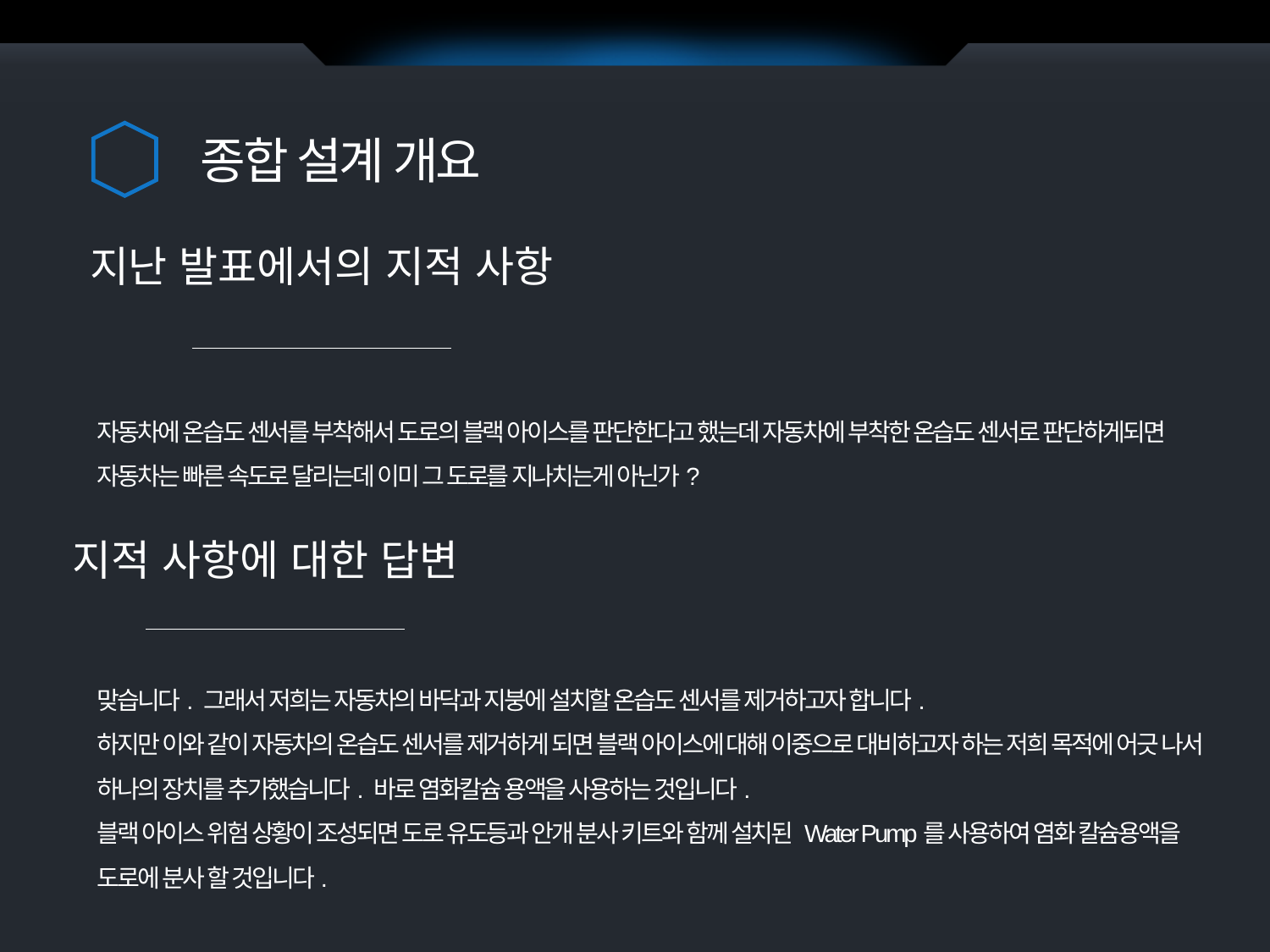

종합 설계 개요

지난 발표에서의 지적 사항
자동차에 온습도 센서를 부착해서 도로의 블랙 아이스를 판단한다고 했는데 자동차에 부착한 온습도 센서로 판단하게되면 자동차는 빠른 속도로 달리는데 이미 그 도로를 지나치는게 아닌가?
지적 사항에 대한 답변
맞습니다. 그래서 저희는 자동차의 바닥과 지붕에 설치할 온습도 센서를 제거하고자 합니다.
하지만 이와 같이 자동차의 온습도 센서를 제거하게 되면 블랙 아이스에 대해 이중으로 대비하고자 하는 저희 목적에 어긋 나서 하나의 장치를 추가했습니다. 바로 염화칼슘 용액을 사용하는 것입니다.
블랙 아이스 위험 상황이 조성되면 도로 유도등과 안개 분사 키트와 함께 설치된 Water Pump를 사용하여 염화 칼슘용액을 도로에 분사 할 것입니다.